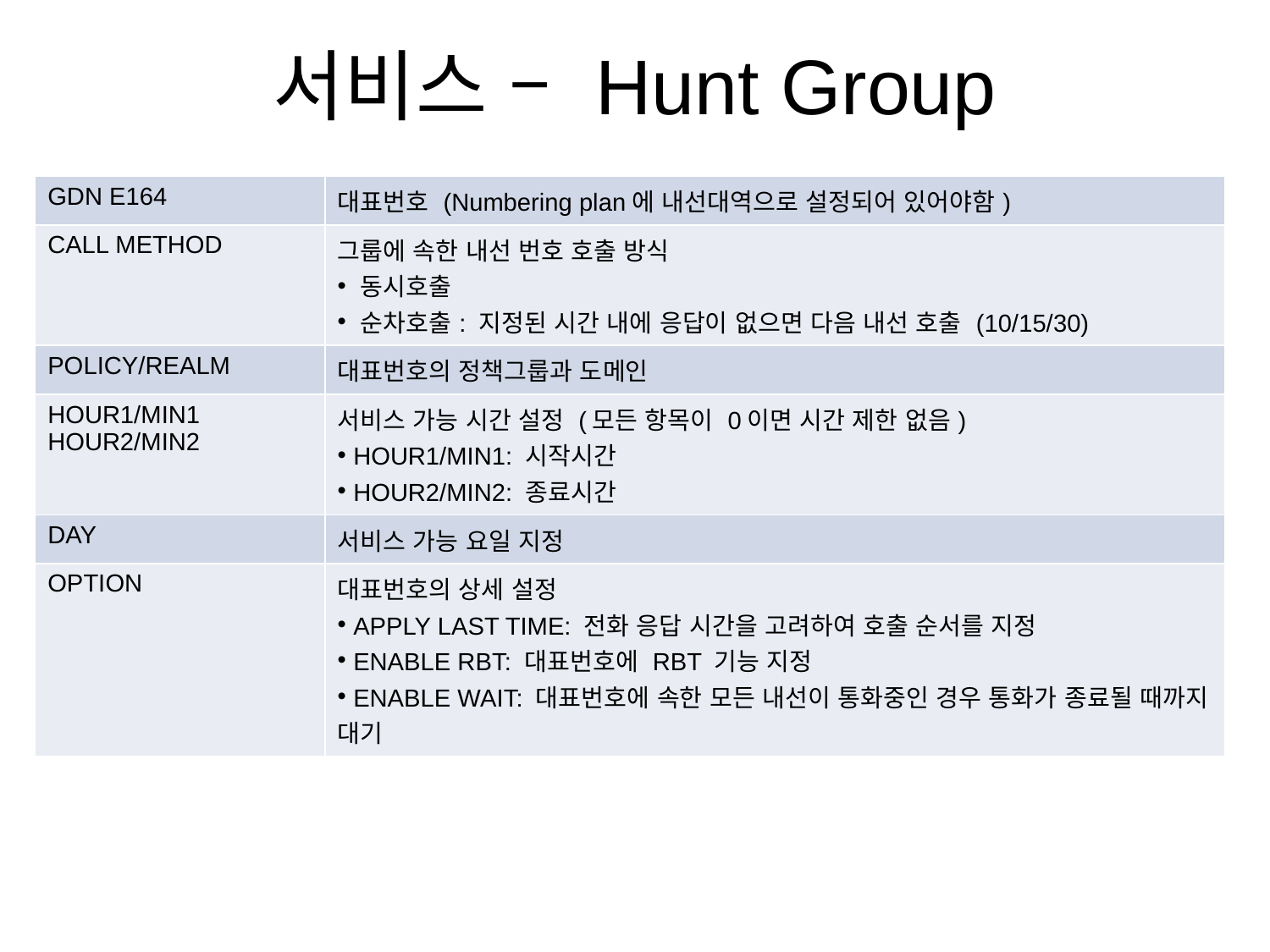

서비스 – Hunt Group
| GDN E164 | 대표번호 (Numbering plan에 내선대역으로 설정되어 있어야함) |
| --- | --- |
| CALL METHOD | 그룹에 속한 내선 번호 호출 방식 동시호출 순차호출: 지정된 시간 내에 응답이 없으면 다음 내선 호출 (10/15/30) |
| POLICY/REALM | 대표번호의 정책그룹과 도메인 |
| HOUR1/MIN1 HOUR2/MIN2 | 서비스 가능 시간 설정 (모든 항목이 0이면 시간 제한 없음) HOUR1/MIN1: 시작시간 HOUR2/MIN2: 종료시간 |
| DAY | 서비스 가능 요일 지정 |
| OPTION | 대표번호의 상세 설정 APPLY LAST TIME: 전화 응답 시간을 고려하여 호출 순서를 지정 ENABLE RBT: 대표번호에 RBT 기능 지정 ENABLE WAIT: 대표번호에 속한 모든 내선이 통화중인 경우 통화가 종료될 때까지 대기 |